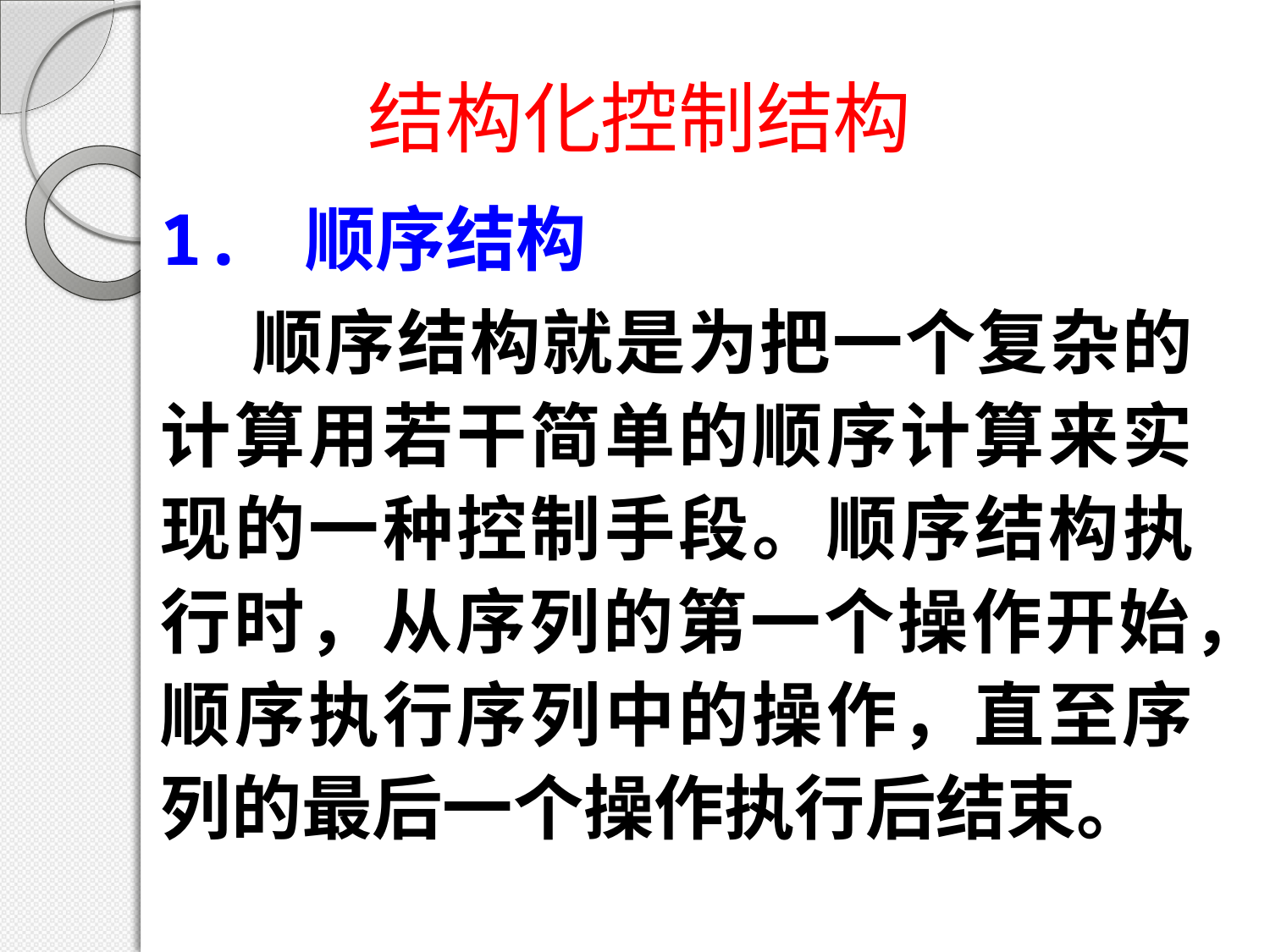

# 结构化控制结构
1. 顺序结构
    顺序结构就是为把一个复杂的计算用若干简单的顺序计算来实现的一种控制手段。顺序结构执行时，从序列的第一个操作开始，顺序执行序列中的操作，直至序列的最后一个操作执行后结束。
27